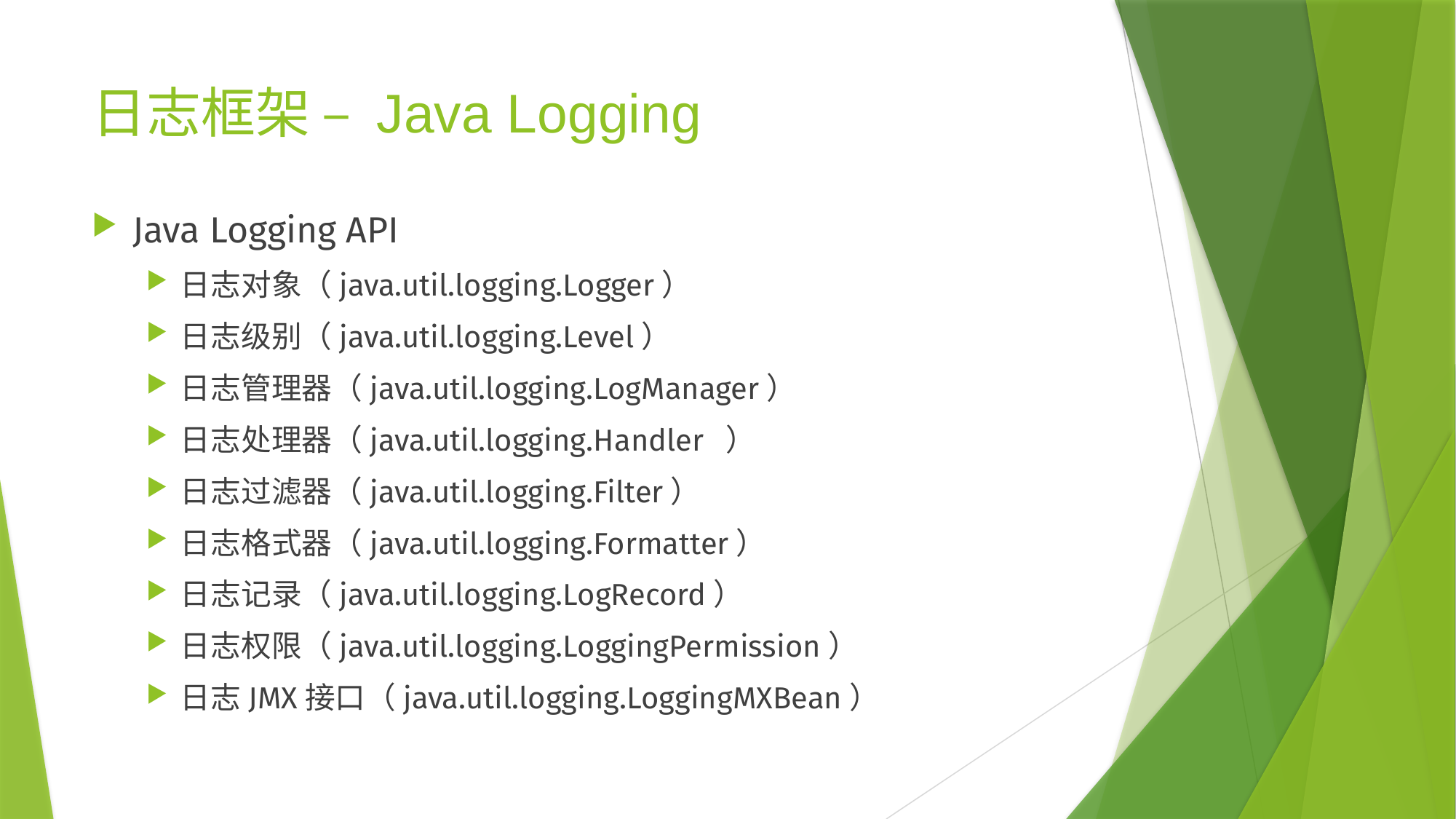

# 日志框架 – Java Logging
Java Logging API
日志对象（java.util.logging.Logger）
日志级别（java.util.logging.Level）
日志管理器（java.util.logging.LogManager）
日志处理器（java.util.logging.Handler	）
日志过滤器（java.util.logging.Filter）
日志格式器（java.util.logging.Formatter）
日志记录（java.util.logging.LogRecord）
日志权限（java.util.logging.LoggingPermission）
日志JMX接口（java.util.logging.LoggingMXBean）